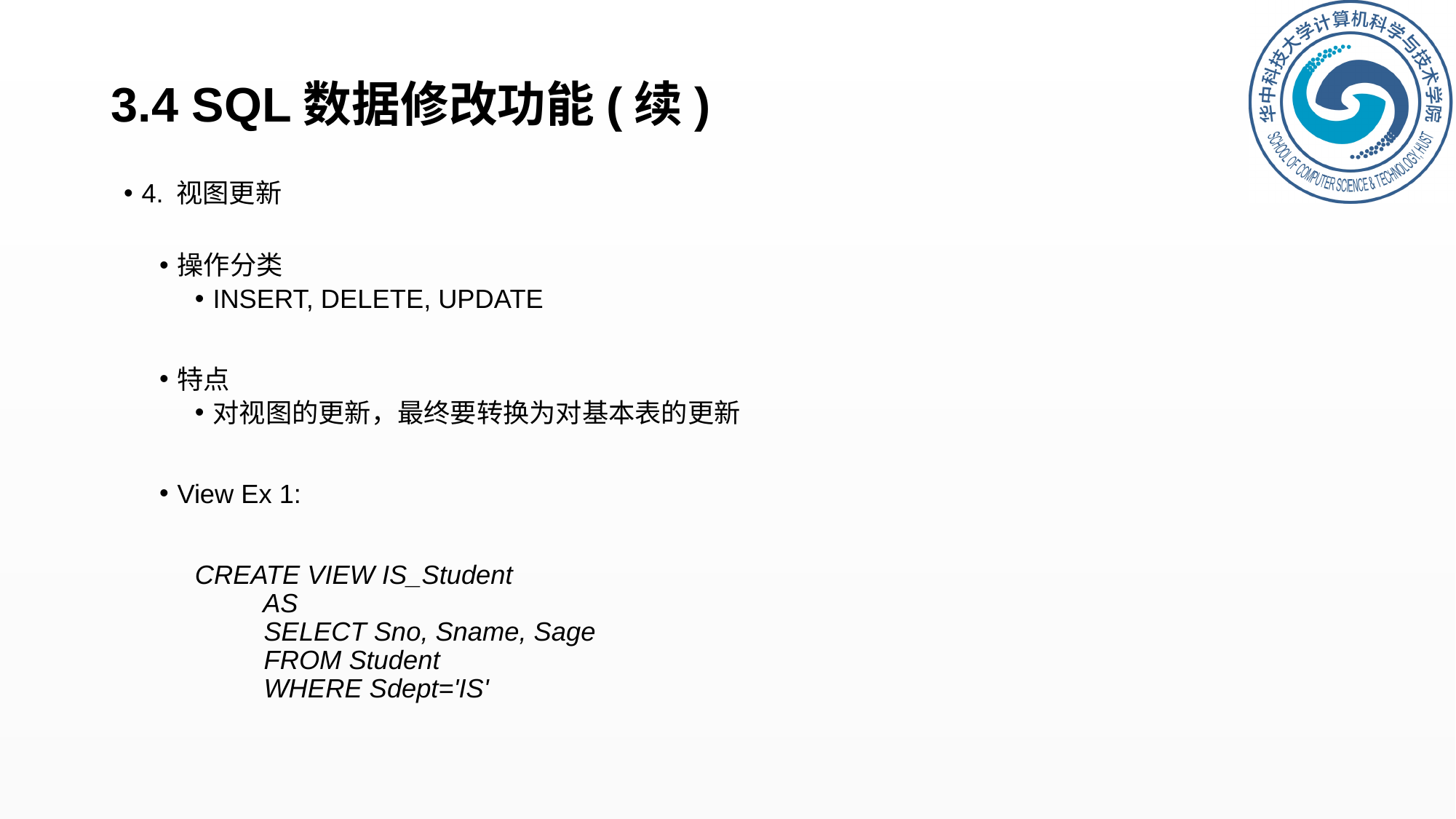

# 3.4 SQL数据修改功能(续)
4. 视图更新

操作分类
INSERT, DELETE, UPDATE

特点
对视图的更新，最终要转换为对基本表的更新

View Ex 1:

CREATE VIEW IS_Student
       AS
       SELECT Sno, Sname, Sage
       FROM Student
       WHERE Sdept='IS'